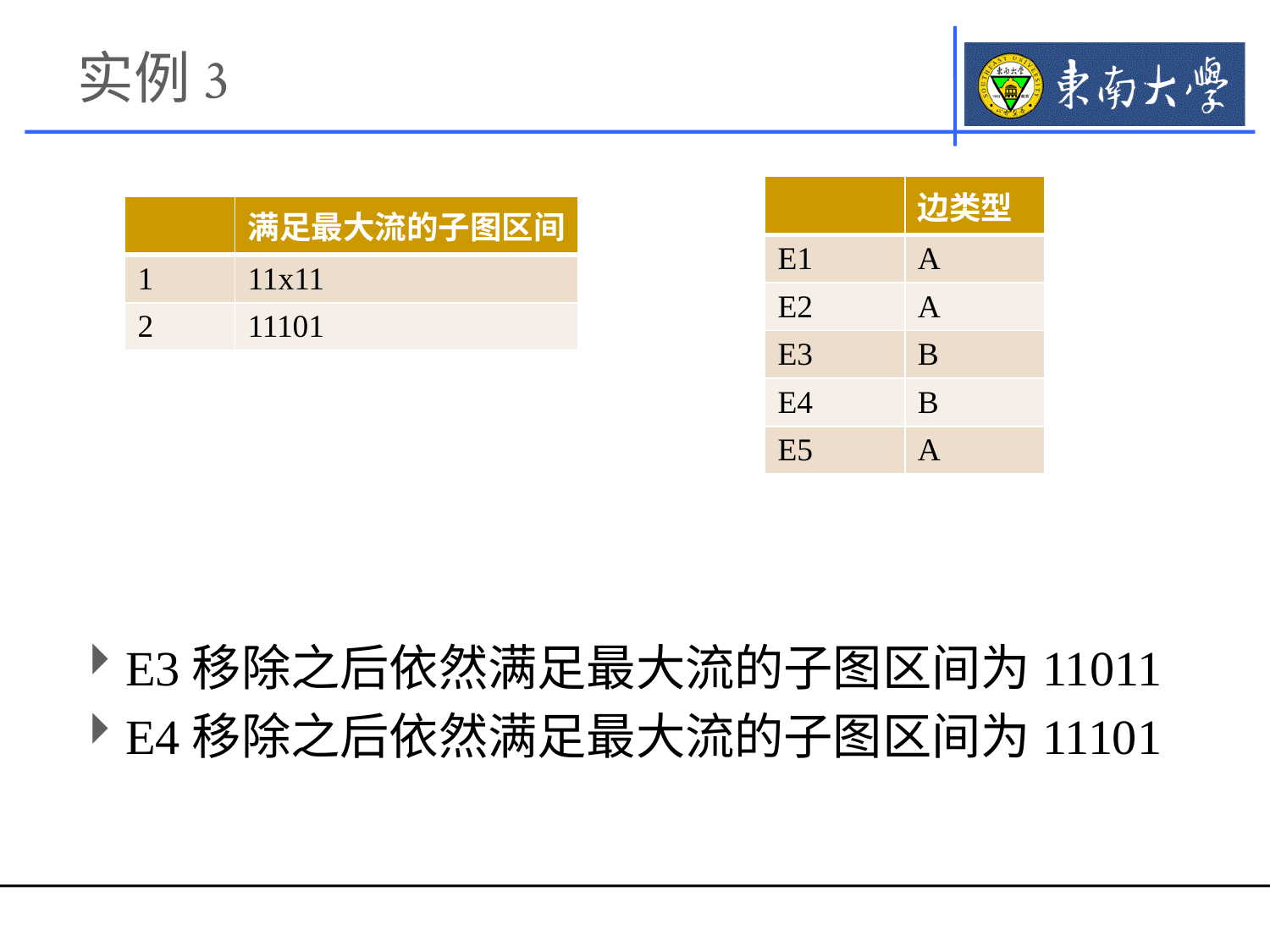

# 实例3

E3移除之后依然满足最大流的子图区间为11011
E4移除之后依然满足最大流的子图区间为11101
|  | 边类型 |
| --- | --- |
| E1 | A |
| E2 | A |
| E3 | B |
| E4 | B |
| E5 | A |
|  | 满足最大流的子图区间 |
| --- | --- |
| 1 | 11x11 |
| 2 | 11101 |